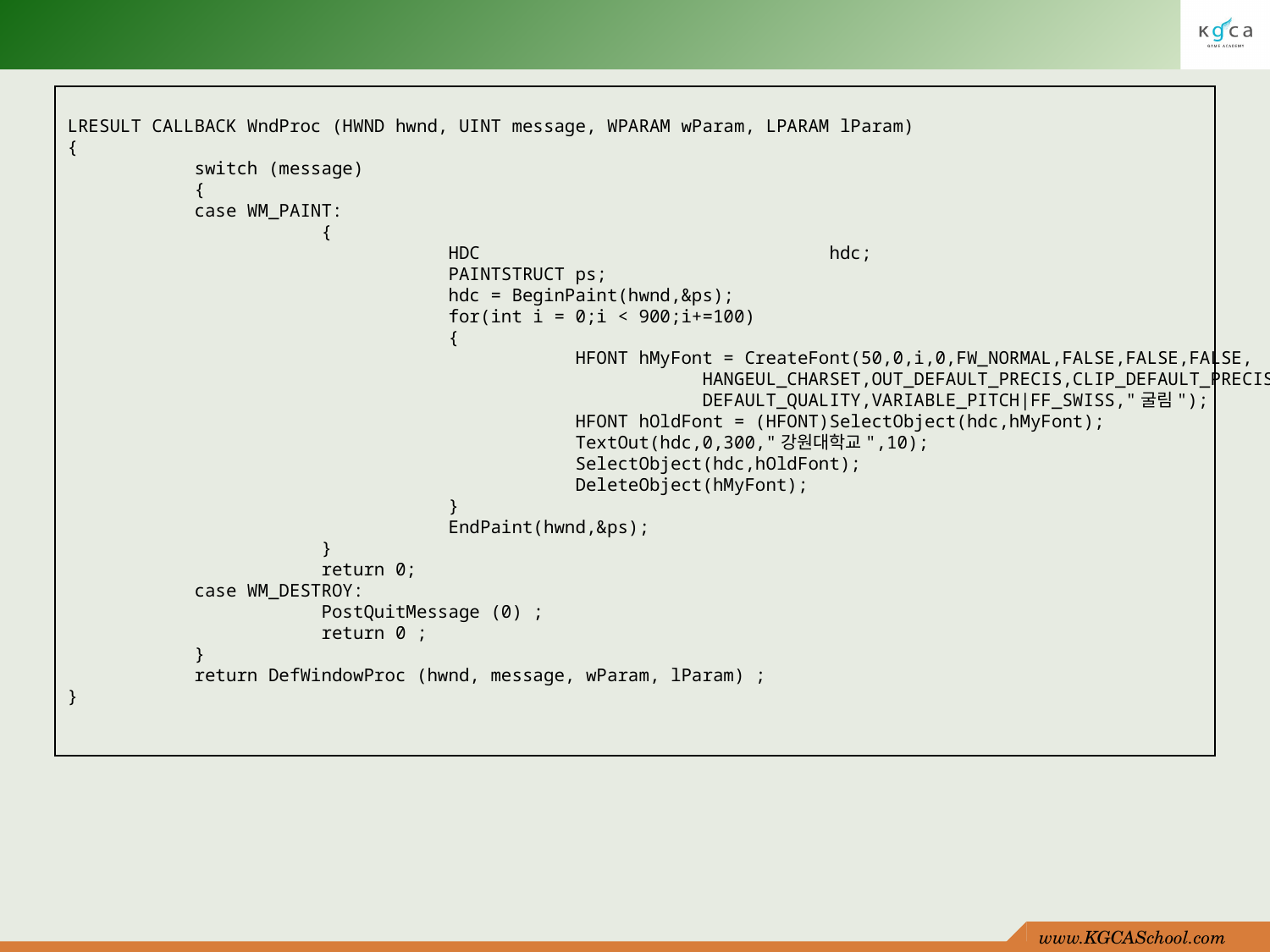

LRESULT CALLBACK WndProc (HWND hwnd, UINT message, WPARAM wParam, LPARAM lParam)
{
	switch (message)
	{
	case WM_PAINT:
		{
			HDC			hdc;
			PAINTSTRUCT ps;
			hdc = BeginPaint(hwnd,&ps);
			for(int i = 0;i < 900;i+=100)
			{
				HFONT hMyFont = CreateFont(50,0,i,0,FW_NORMAL,FALSE,FALSE,FALSE,
					HANGEUL_CHARSET,OUT_DEFAULT_PRECIS,CLIP_DEFAULT_PRECIS,
					DEFAULT_QUALITY,VARIABLE_PITCH|FF_SWISS,"굴림");
				HFONT hOldFont = (HFONT)SelectObject(hdc,hMyFont);
				TextOut(hdc,0,300,"강원대학교",10);
				SelectObject(hdc,hOldFont);
				DeleteObject(hMyFont);
			}
			EndPaint(hwnd,&ps);
		}
		return 0;
	case WM_DESTROY:
		PostQuitMessage (0) ;
		return 0 ;
	}
	return DefWindowProc (hwnd, message, wParam, lParam) ;
}